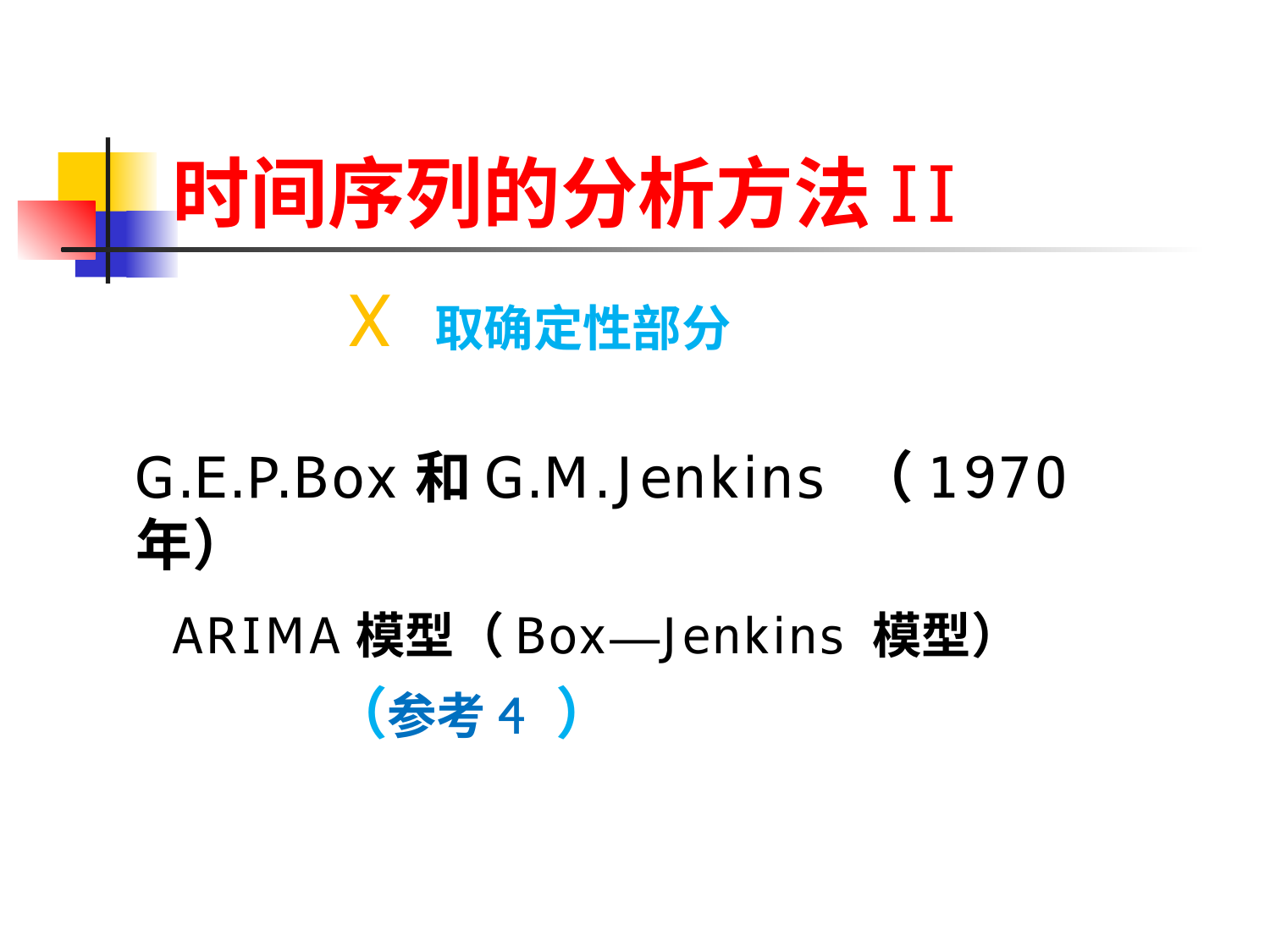

# 时间序列的分析方法II
          X 取确定性部分

G.E.P.Box和G.M.Jenkins （1970年）
  ARIMA模型（Box—Jenkins 模型）
                   （参考4 ）